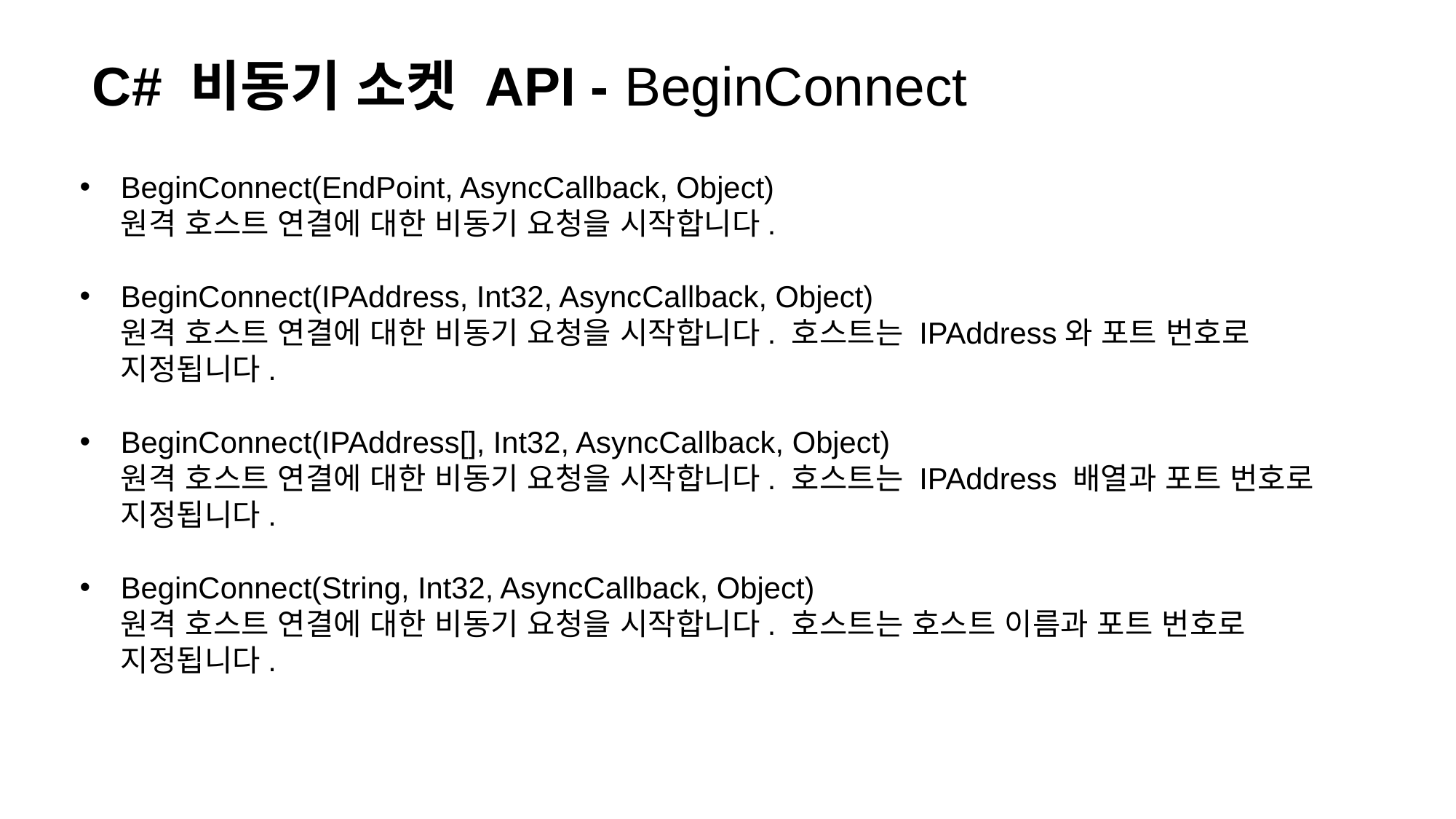

C# 비동기 소켓 API - BeginConnect
BeginConnect(EndPoint, AsyncCallback, Object)
원격 호스트 연결에 대한 비동기 요청을 시작합니다.

BeginConnect(IPAddress, Int32, AsyncCallback, Object)
원격 호스트 연결에 대한 비동기 요청을 시작합니다. 호스트는 IPAddress와 포트 번호로 지정됩니다.

BeginConnect(IPAddress[], Int32, AsyncCallback, Object)
원격 호스트 연결에 대한 비동기 요청을 시작합니다. 호스트는 IPAddress 배열과 포트 번호로 지정됩니다.

BeginConnect(String, Int32, AsyncCallback, Object)
원격 호스트 연결에 대한 비동기 요청을 시작합니다. 호스트는 호스트 이름과 포트 번호로 지정됩니다.